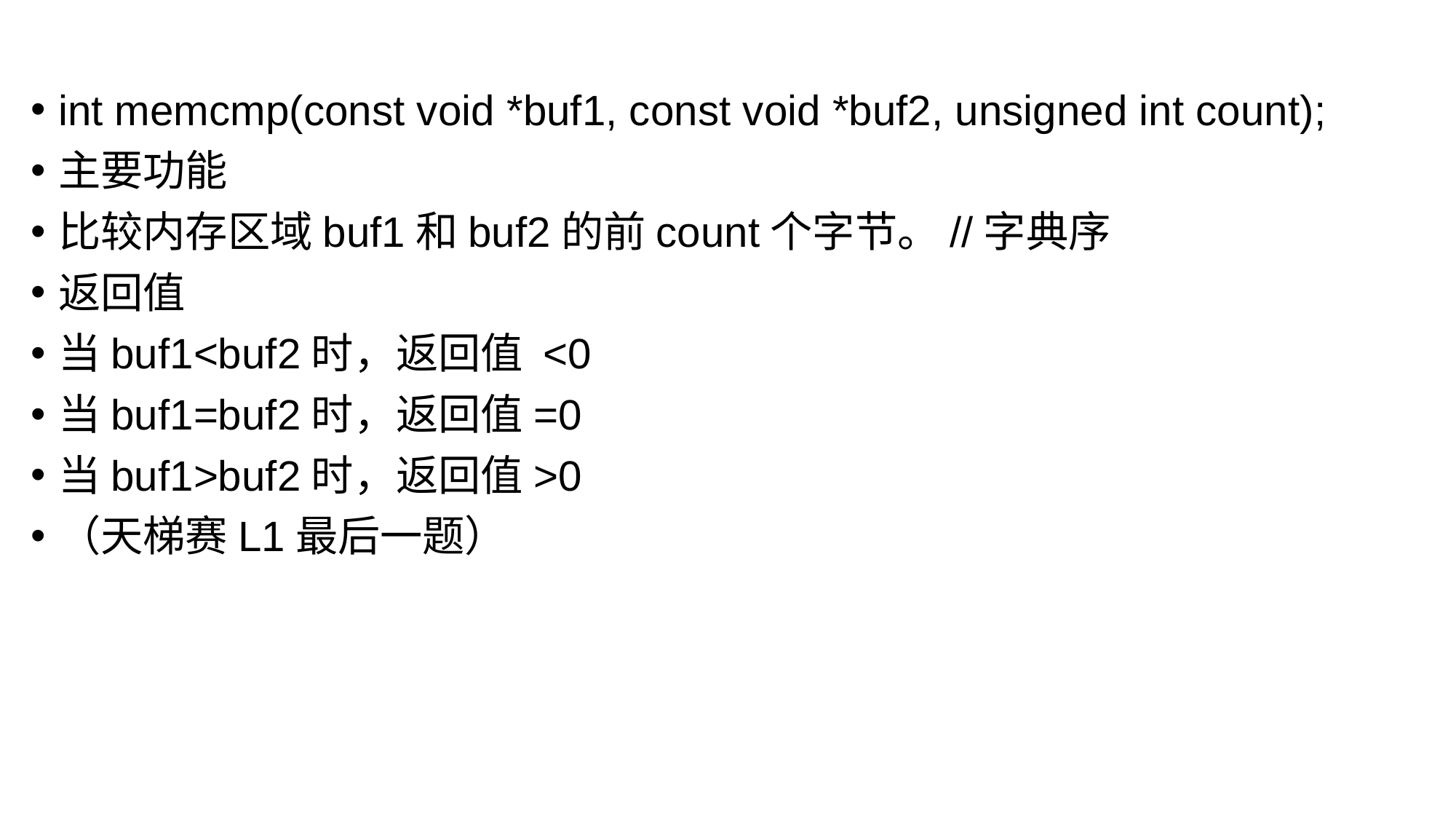

int memcmp(const void *buf1, const void *buf2, unsigned int count);
主要功能
比较内存区域buf1和buf2的前count个字节。//字典序
返回值
当buf1<buf2时，返回值 <0
当buf1=buf2时，返回值=0
当buf1>buf2时，返回值>0
（天梯赛L1最后一题）